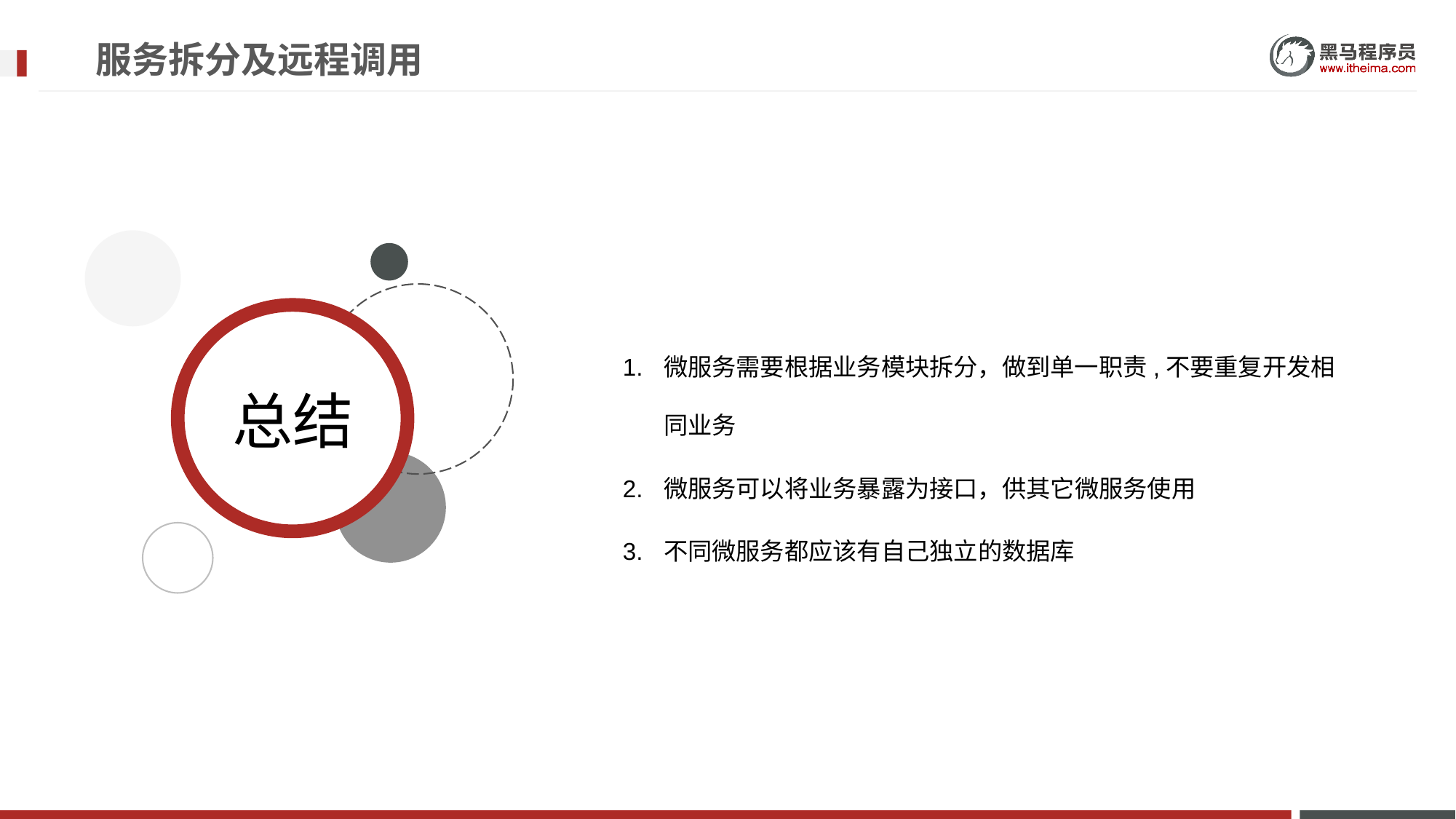

# 服务拆分及远程调用
微服务需要根据业务模块拆分，做到单一职责,不要重复开发相同业务
微服务可以将业务暴露为接口，供其它微服务使用
不同微服务都应该有自己独立的数据库